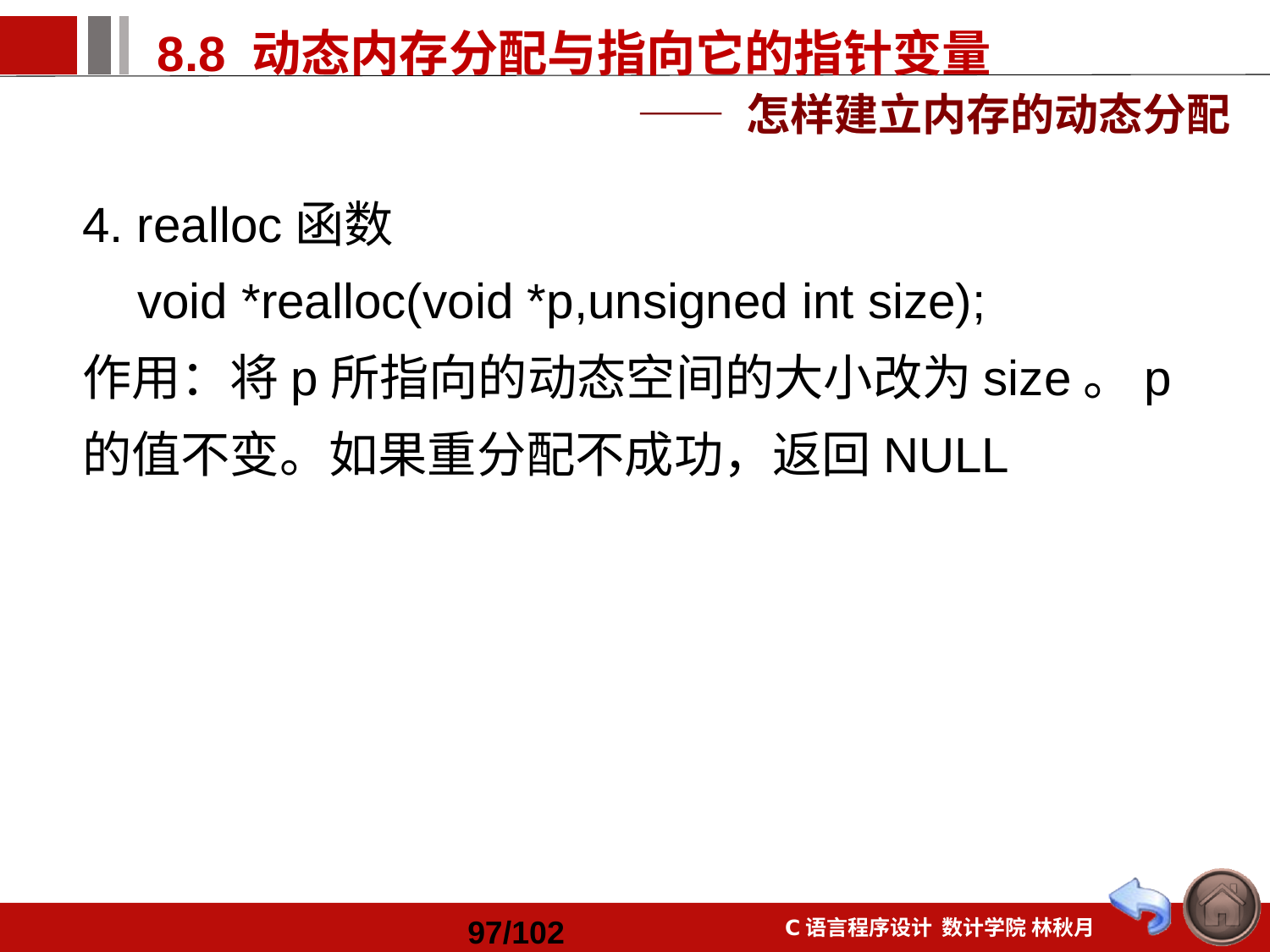

—— 怎样建立内存的动态分配
4. realloc函数
    void *realloc(void *p,unsigned int size);
作用：将p所指向的动态空间的大小改为size。p的值不变。如果重分配不成功，返回NULL